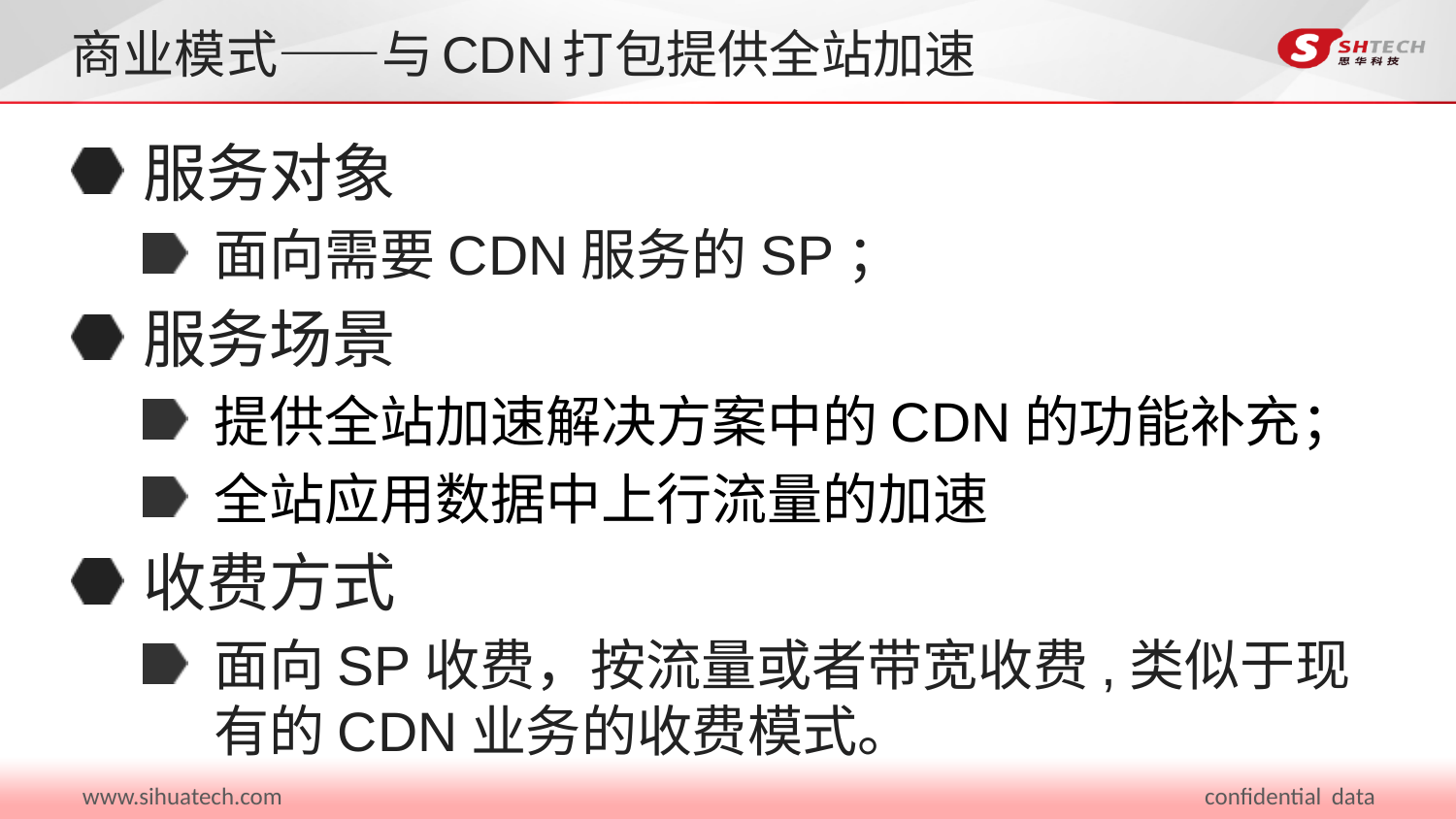

# 商业模式——与CDN打包提供全站加速
服务对象
面向需要CDN服务的SP；
服务场景
提供全站加速解决方案中的CDN的功能补充；
全站应用数据中上行流量的加速
收费方式
面向SP收费，按流量或者带宽收费,类似于现有的CDN业务的收费模式。